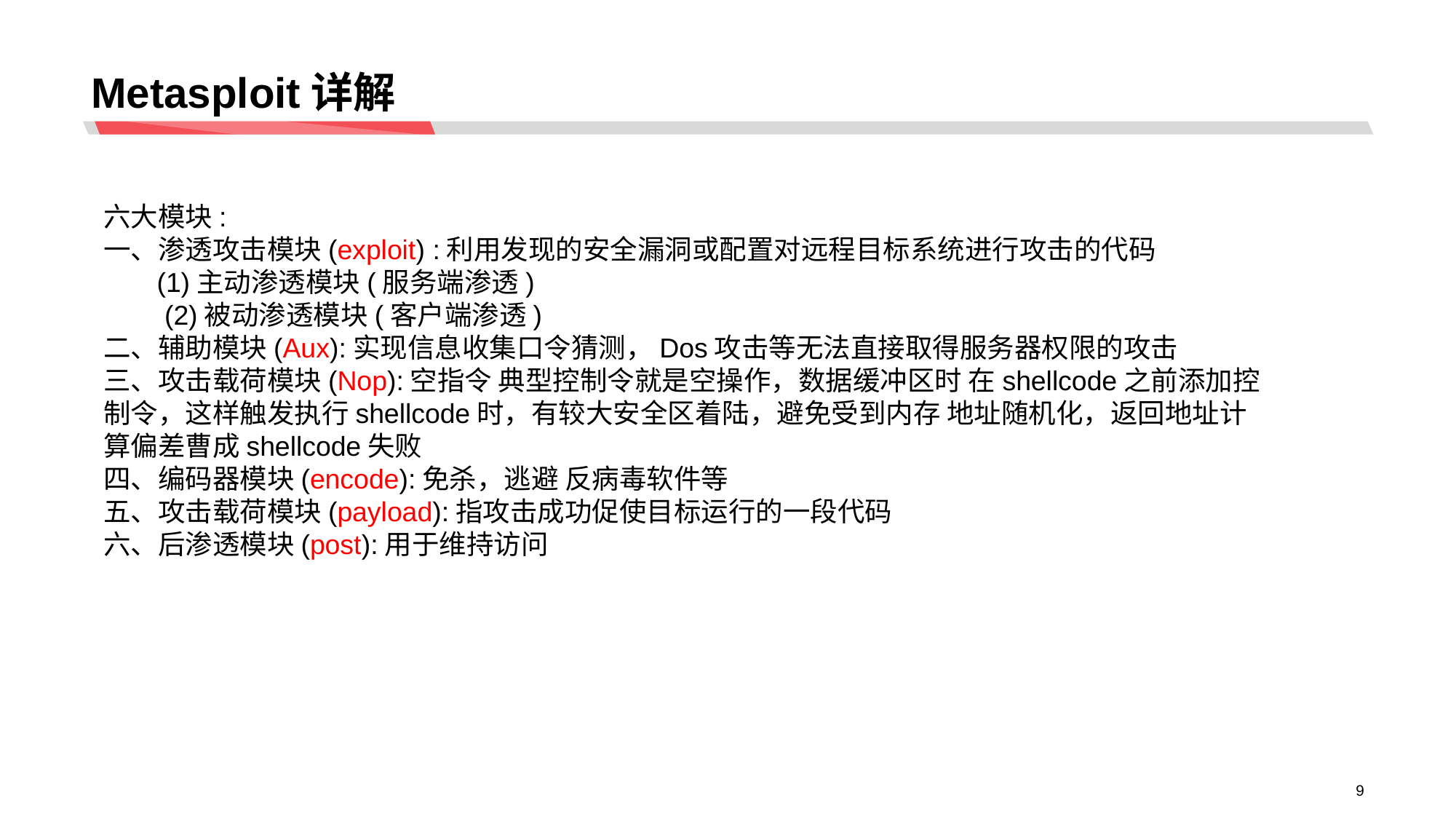

# Metasploit详解
六大模块:
一、渗透攻击模块(exploit) :利用发现的安全漏洞或配置对远程目标系统进行攻击的代码
       (1)主动渗透模块(服务端渗透)
        (2)被动渗透模块(客户端渗透)
二、辅助模块(Aux):实现信息收集口令猜测，Dos攻击等无法直接取得服务器权限的攻击
三、攻击载荷模块(Nop):空指令 典型控制令就是空操作，数据缓冲区时 在shellcode之前添加控制令，这样触发执行shellcode时，有较大安全区着陆，避免受到内存 地址随机化，返回地址计算偏差曹成shellcode失败
四、编码器模块(encode):免杀，逃避 反病毒软件等
五、攻击载荷模块(payload):指攻击成功促使目标运行的一段代码
六、后渗透模块(post):用于维持访问
9